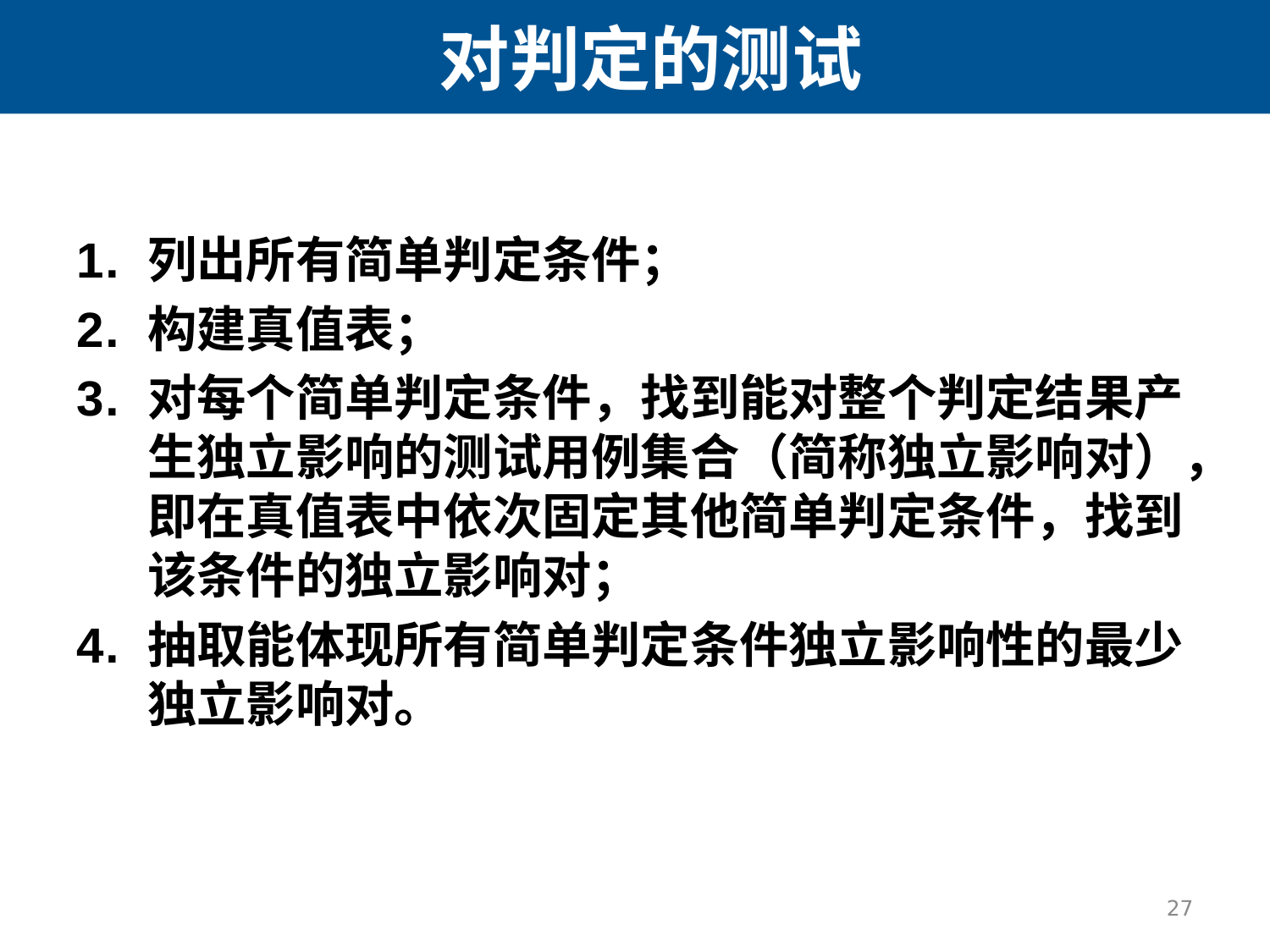

# 对判定的测试
列出所有简单判定条件；
构建真值表；
对每个简单判定条件，找到能对整个判定结果产生独立影响的测试用例集合（简称独立影响对），即在真值表中依次固定其他简单判定条件，找到该条件的独立影响对；
抽取能体现所有简单判定条件独立影响性的最少独立影响对。

27